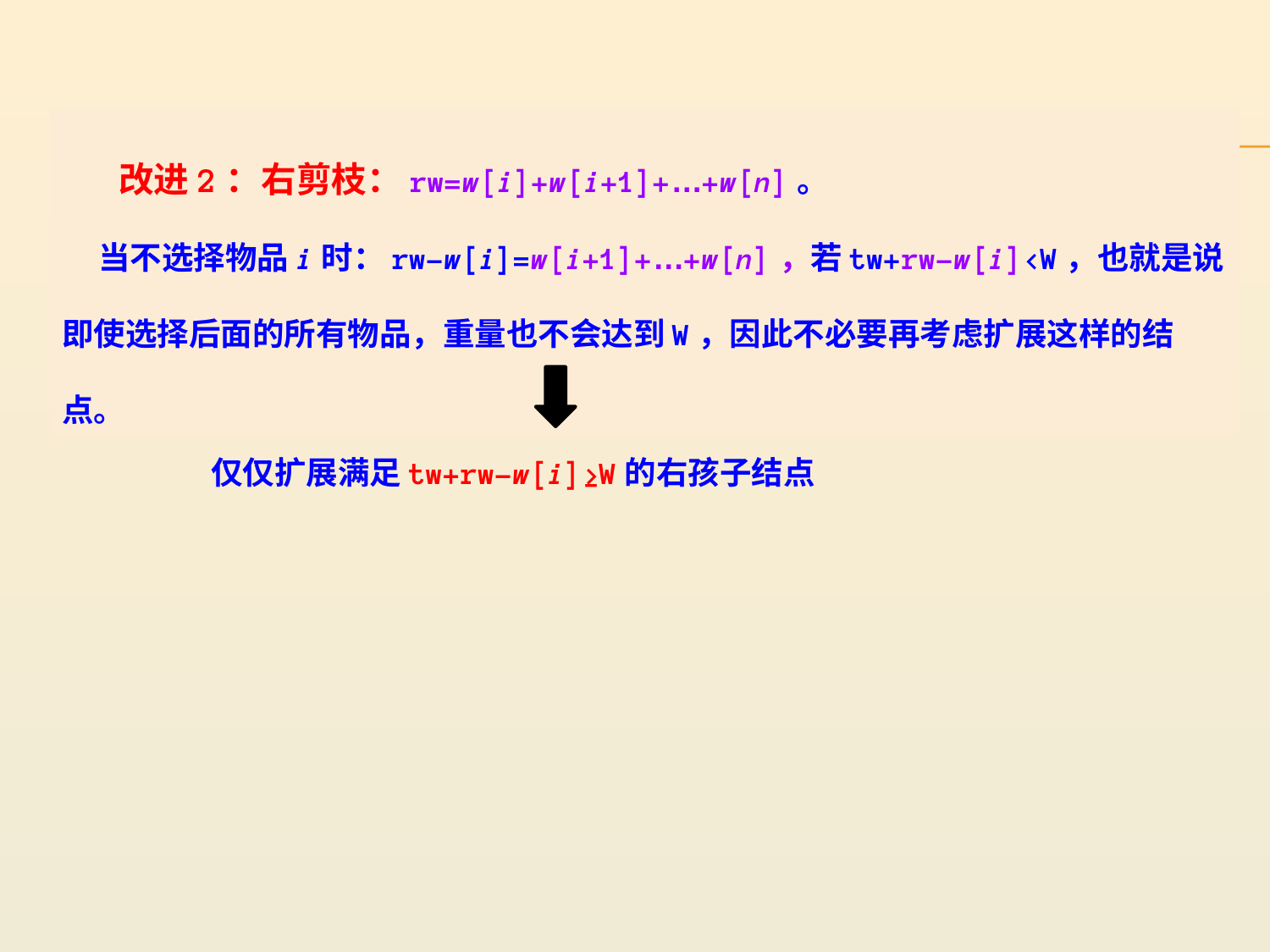

改进2：右剪枝：rw=w[i]+w[i+1]+…+w[n]。
    当不选择物品i时：rw-w[i]=w[i+1]+…+w[n]，若tw+rw-w[i]<W，也就是说即使选择后面的所有物品，重量也不会达到W，因此不必要再考虑扩展这样的结点。

仅仅扩展满足tw+rw-w[i]≥W的右孩子结点